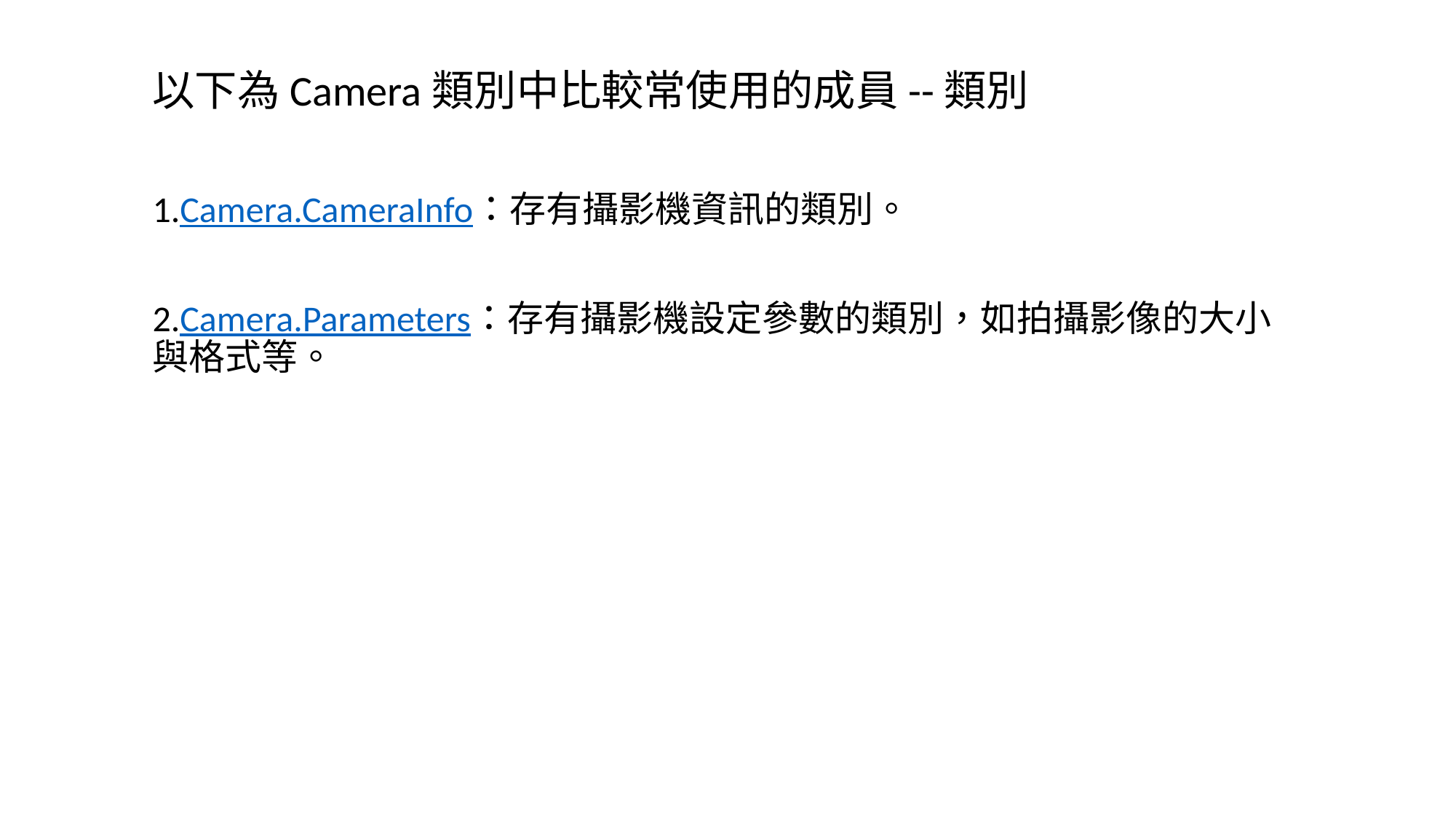

以下為Camera類別中比較常使用的成員--類別

1.Camera.CameraInfo：存有攝影機資訊的類別。

2.Camera.Parameters：存有攝影機設定參數的類別，如拍攝影像的大小與格式等。